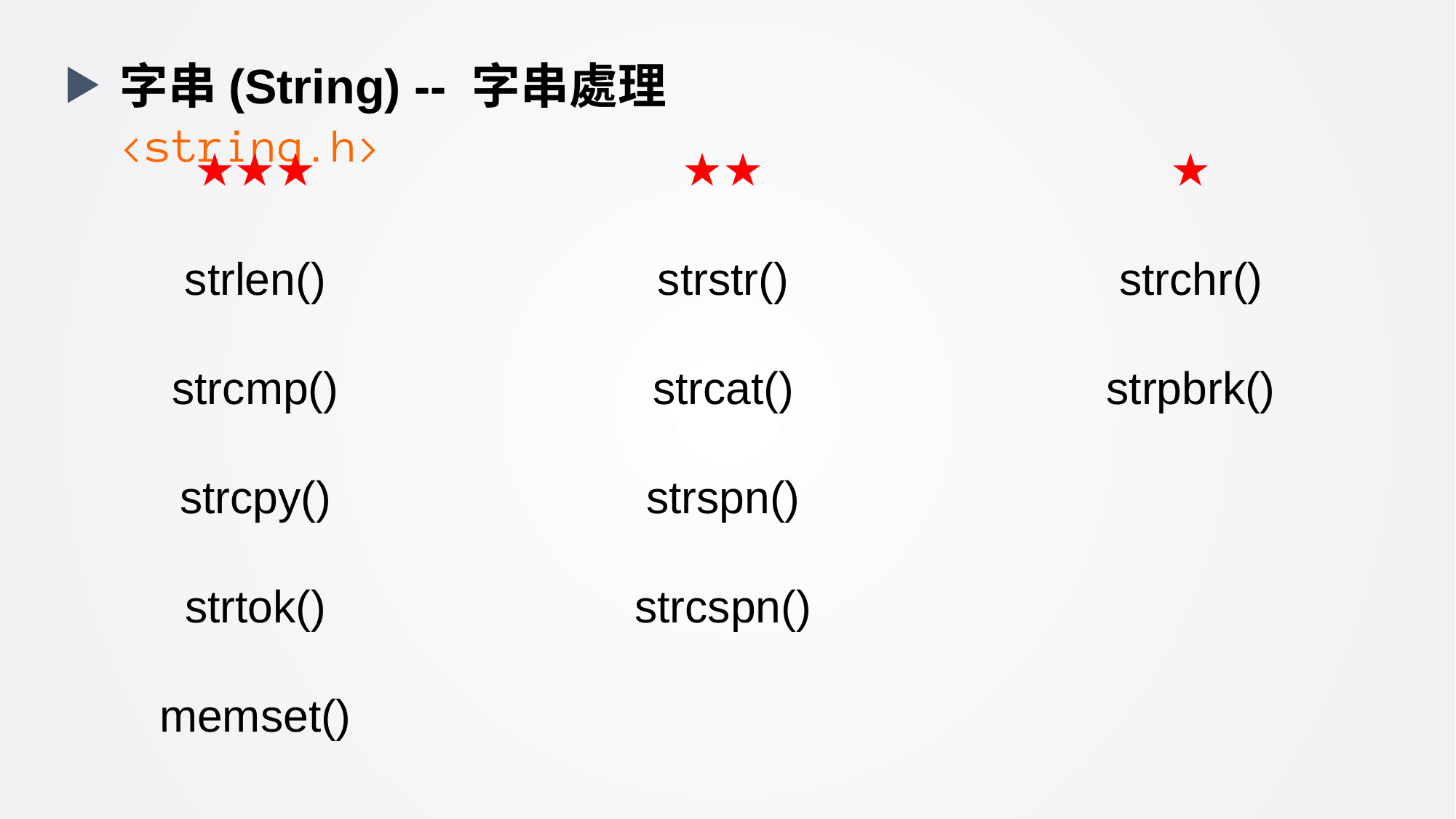

字串(String) -- 字串處理 					     <string.h>

★★★

strlen()

strcmp()

strcpy()

strtok()

memset()
★★

strstr()

strcat()

strspn()

strcspn()

★

strchr()

strpbrk()